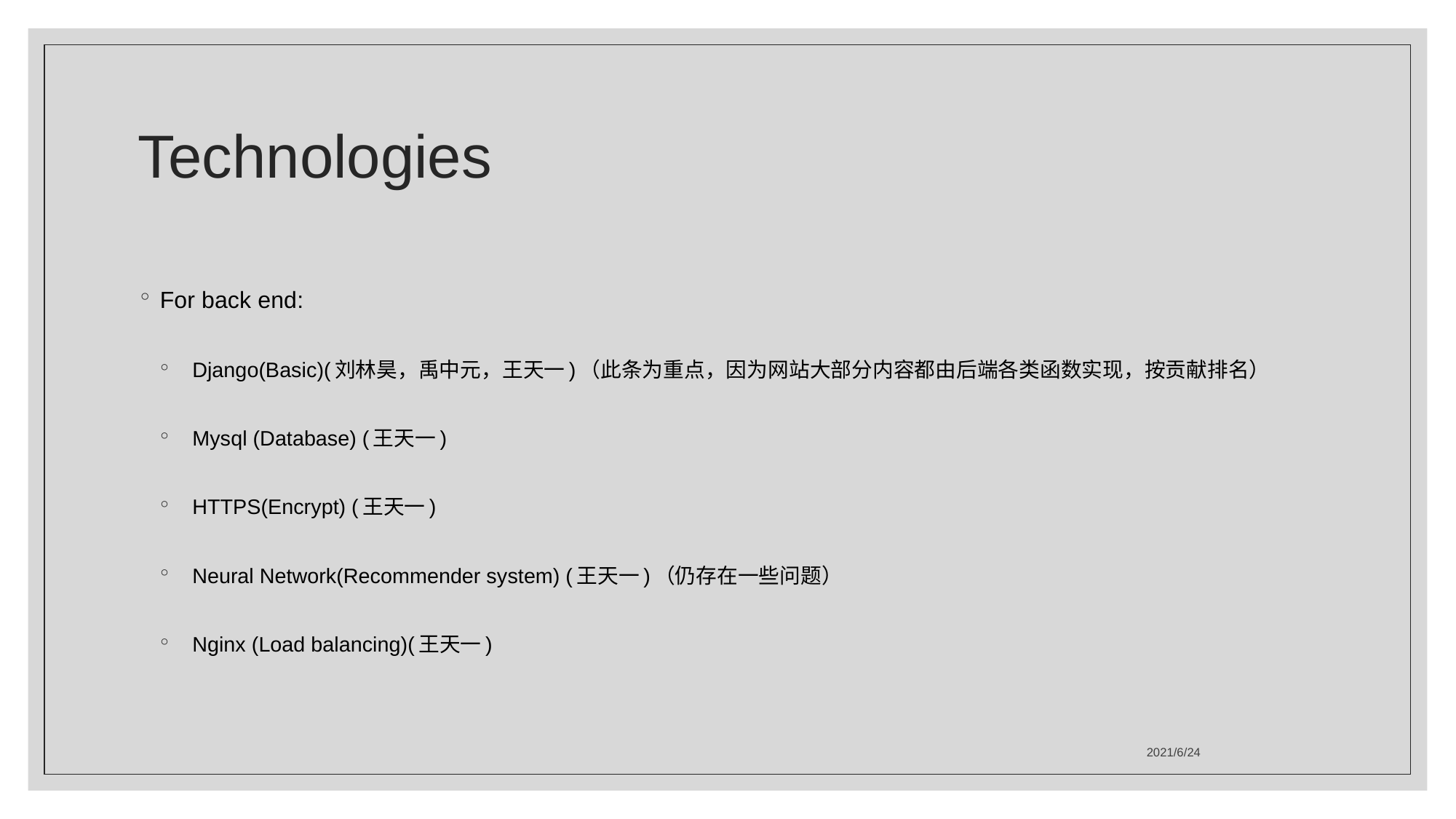

# Technologies
For back end:
Django(Basic)(刘林昊，禹中元，王天一)（此条为重点，因为网站大部分内容都由后端各类函数实现，按贡献排名）
Mysql (Database) (王天一)
HTTPS(Encrypt) (王天一)
Neural Network(Recommender system) (王天一)（仍存在一些问题）
Nginx (Load balancing)(王天一)

2021/6/24